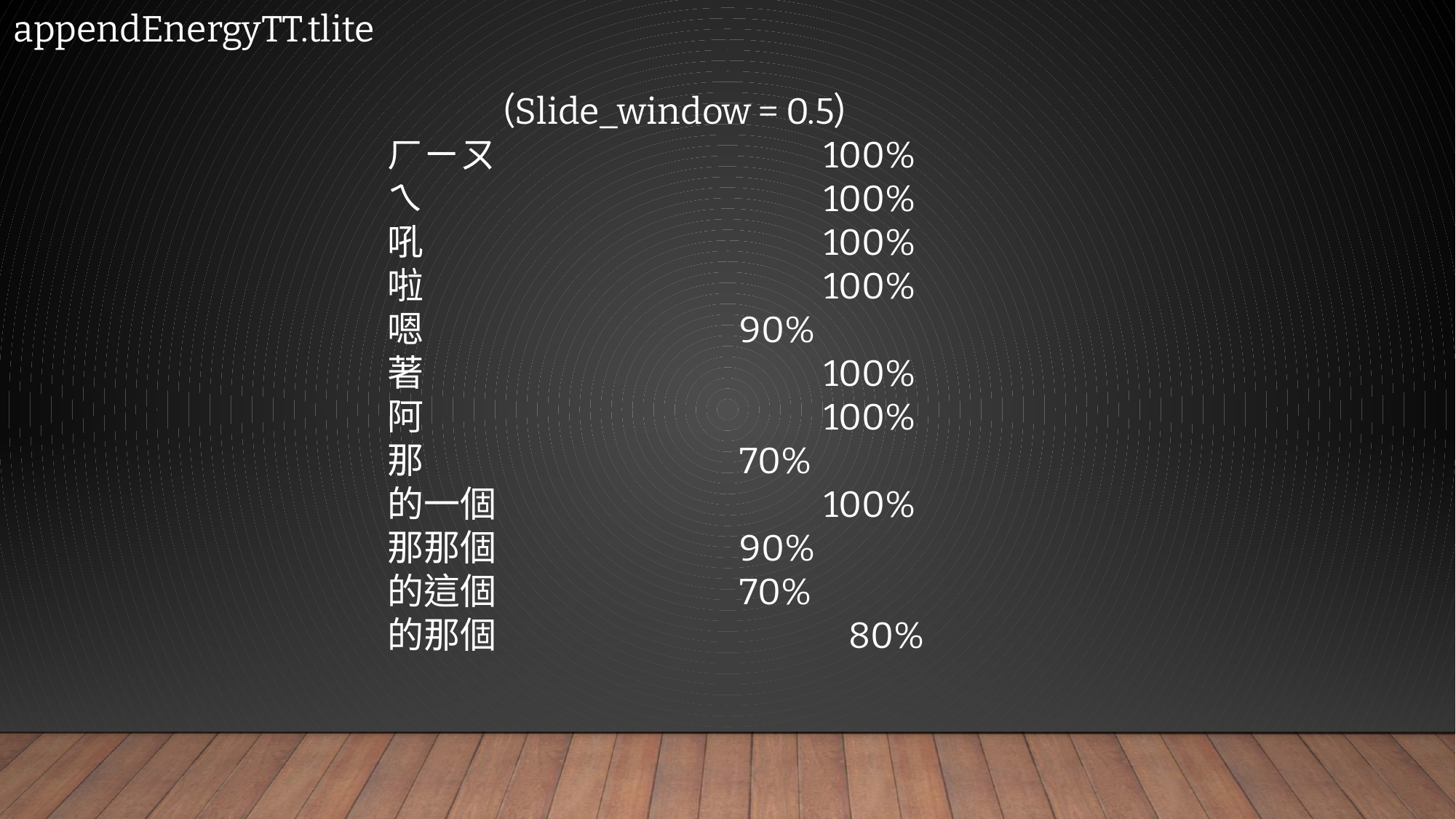

appendEnergyTT.tlite
                (Slide_window = 0.5)
ㄏㄧㄡ    			100%
ㄟ	          			100%
吼	          			100%
啦            			100%
嗯              		  90%
著            			100%
阿            			100%
那                		  70%
的一個    			100%
那那個      		  90%
的這個      		  70%
的那個			  80%